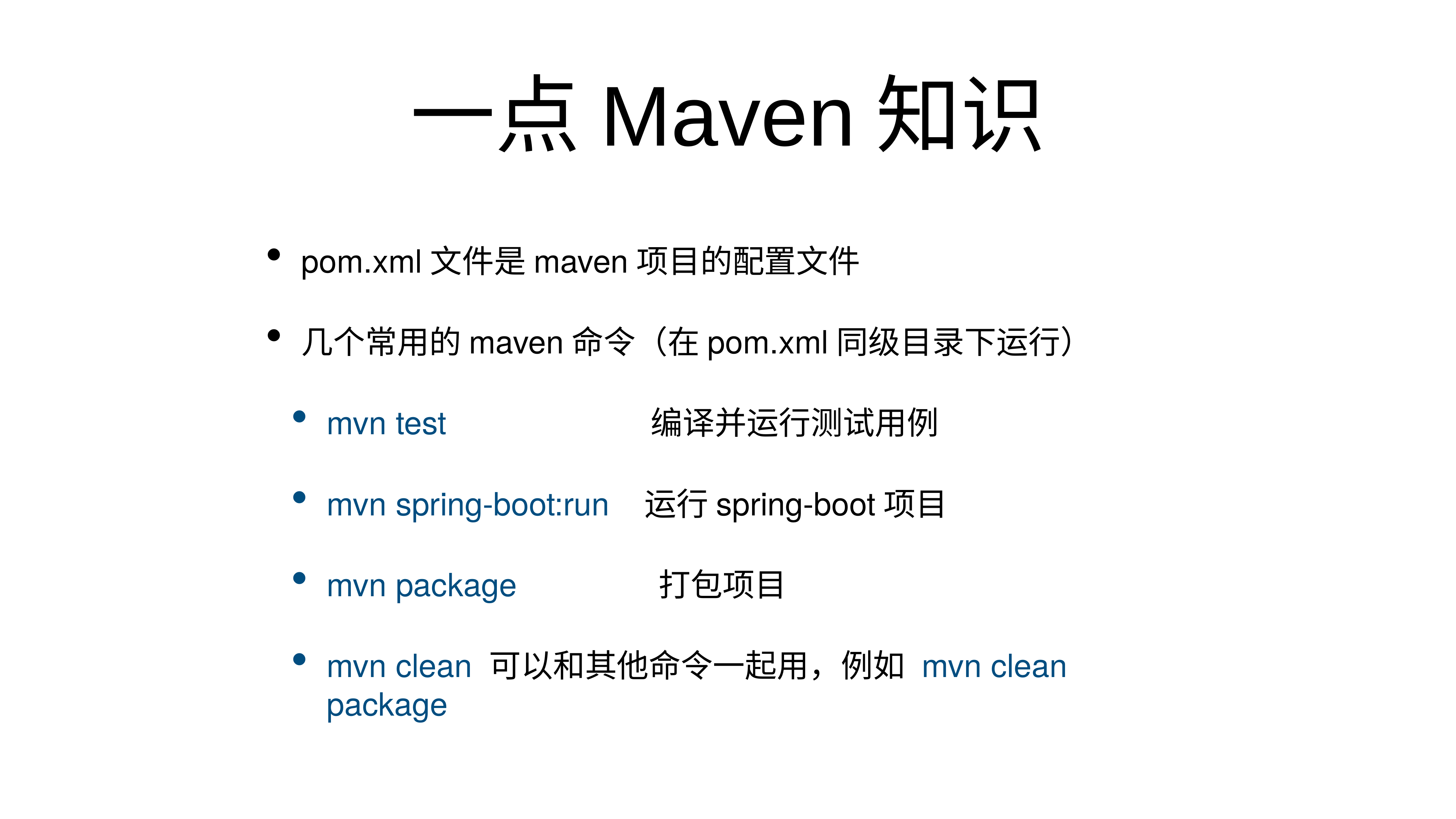

# 一点Maven知识
pom.xml文件是maven项目的配置文件
几个常用的maven命令（在pom.xml同级目录下运行）
mvn test                      编译并运行测试用例
mvn spring-boot:run   运行spring-boot项目
mvn package               打包项目
mvn clean 可以和其他命令一起用，例如 mvn clean package